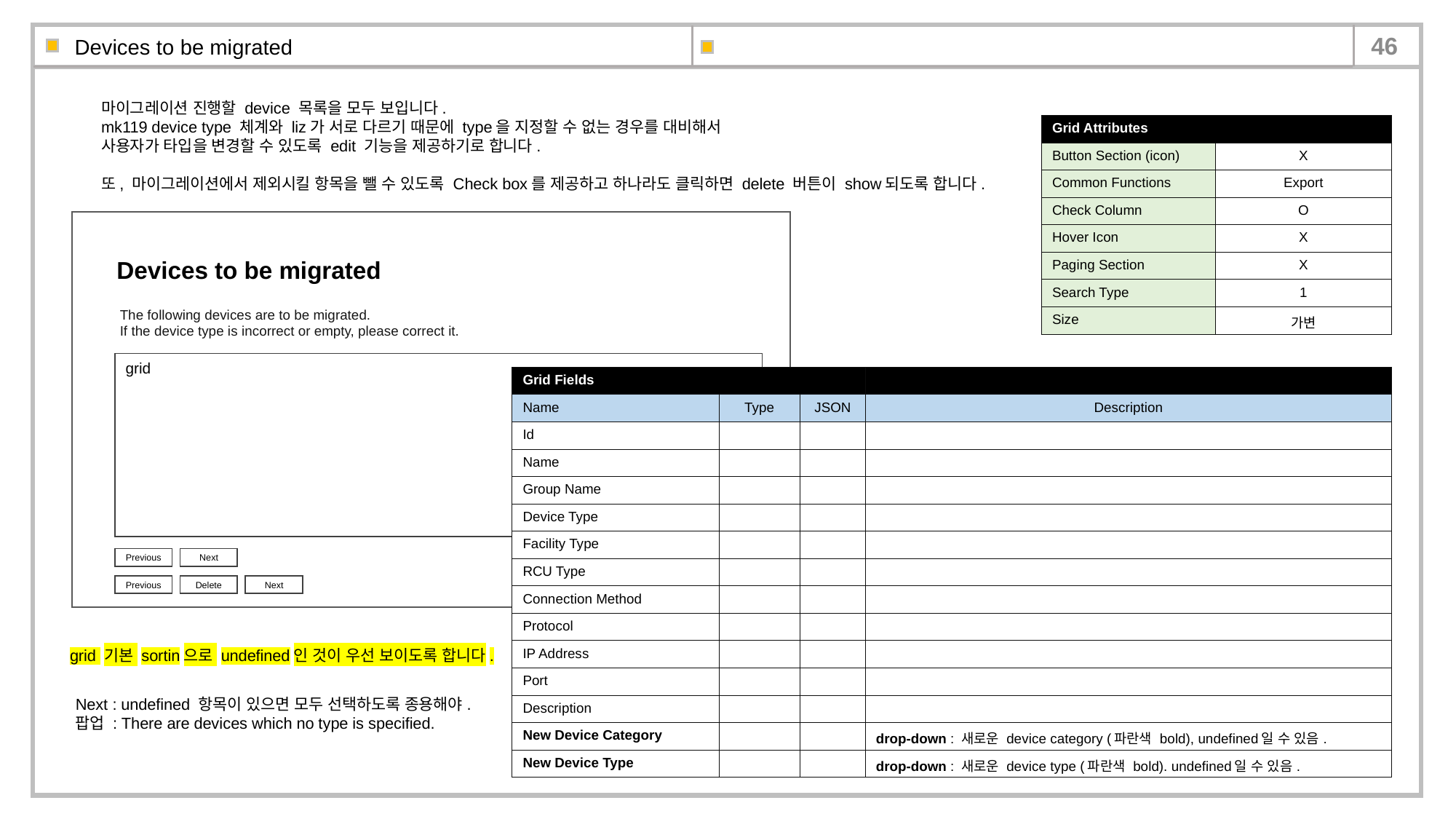

# Devices to be migrated
마이그레이션 진행할 device 목록을 모두 보입니다.
mk119 device type 체계와 liz가 서로 다르기 때문에 type을 지정할 수 없는 경우를 대비해서
사용자가 타입을 변경할 수 있도록 edit 기능을 제공하기로 합니다.

또, 마이그레이션에서 제외시킬 항목을 뺄 수 있도록 Check box를 제공하고 하나라도 클릭하면 delete 버튼이 show되도록 합니다.
| Grid Attributes |  |
| --- | --- |
| Button Section (icon) | X |
| Common Functions | Export |
| Check Column | O |
| Hover Icon | X |
| Paging Section | X |
| Search Type | 1 |
| Size | 가변 |

Devices to be migrated
The following devices are to be migrated.
If the device type is incorrect or empty, please correct it.
grid
| Grid Fields |  |  |  |
| --- | --- | --- | --- |
| Name | Type | JSON | Description |
| Id |  |  |  |
| Name |  |  |  |
| Group Name |  |  |  |
| Device Type |  |  |  |
| Facility Type |  |  |  |
| RCU Type |  |  |  |
| Connection Method |  |  |  |
| Protocol |  |  |  |
| IP Address |  |  |  |
| Port |  |  |  |
| Description |  |  |  |
| New Device Category |  |  | drop-down : 새로운 device category (파란색 bold), undefined일 수 있음. |
| New Device Type |  |  | drop-down : 새로운 device type (파란색 bold). undefined일 수 있음. |
Previous
Next
Previous
Delete
Next
grid 기본 sortin으로 undefined인 것이 우선 보이도록 합니다.
Next : undefined 항목이 있으면 모두 선택하도록 종용해야.
팝업 : There are devices which no type is specified.